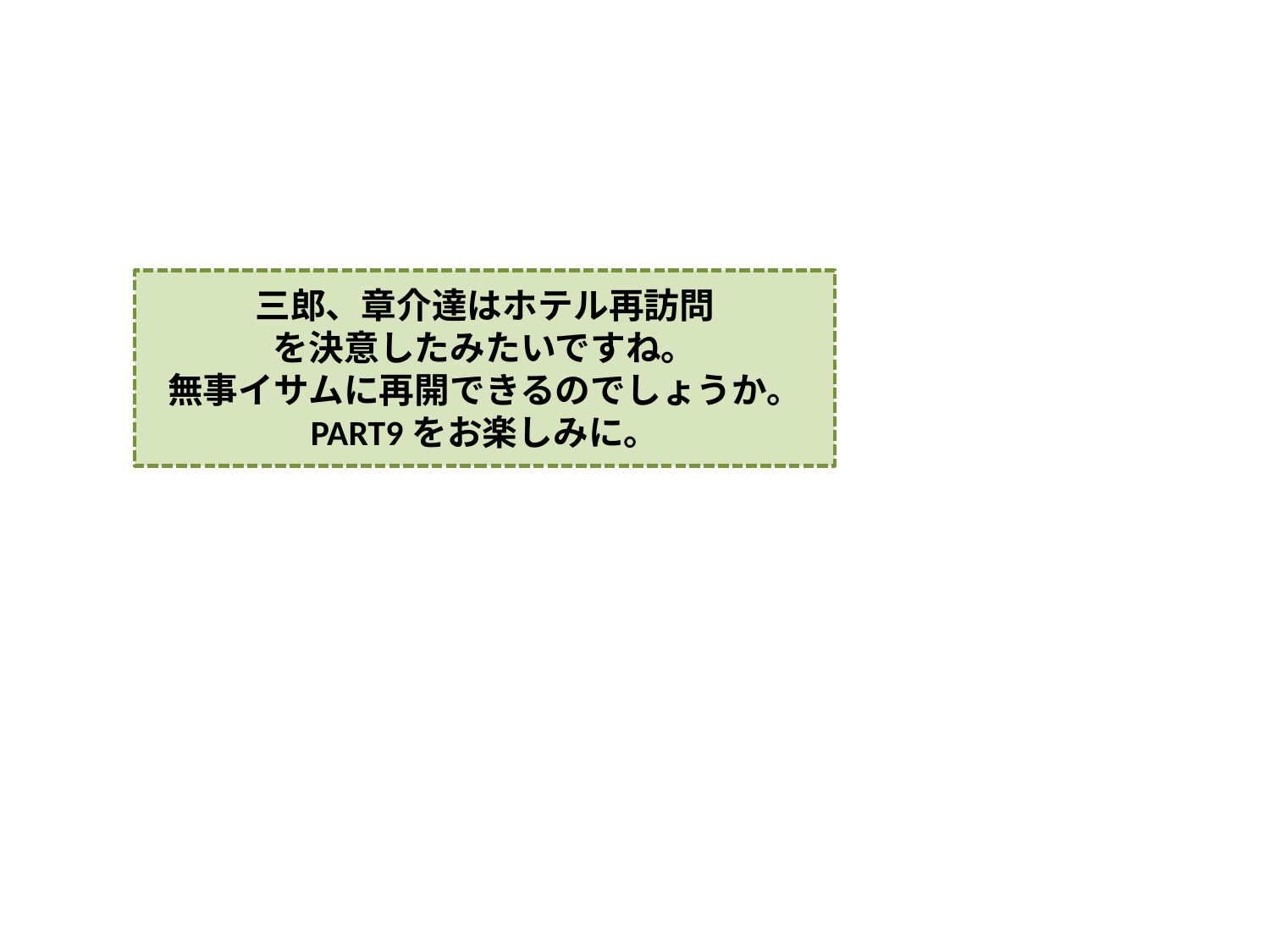

三郎、章介達はホテル再訪問
を決意したみたいですね。
無事イサムに再開できるのでしょうか。
PART9をお楽しみに。